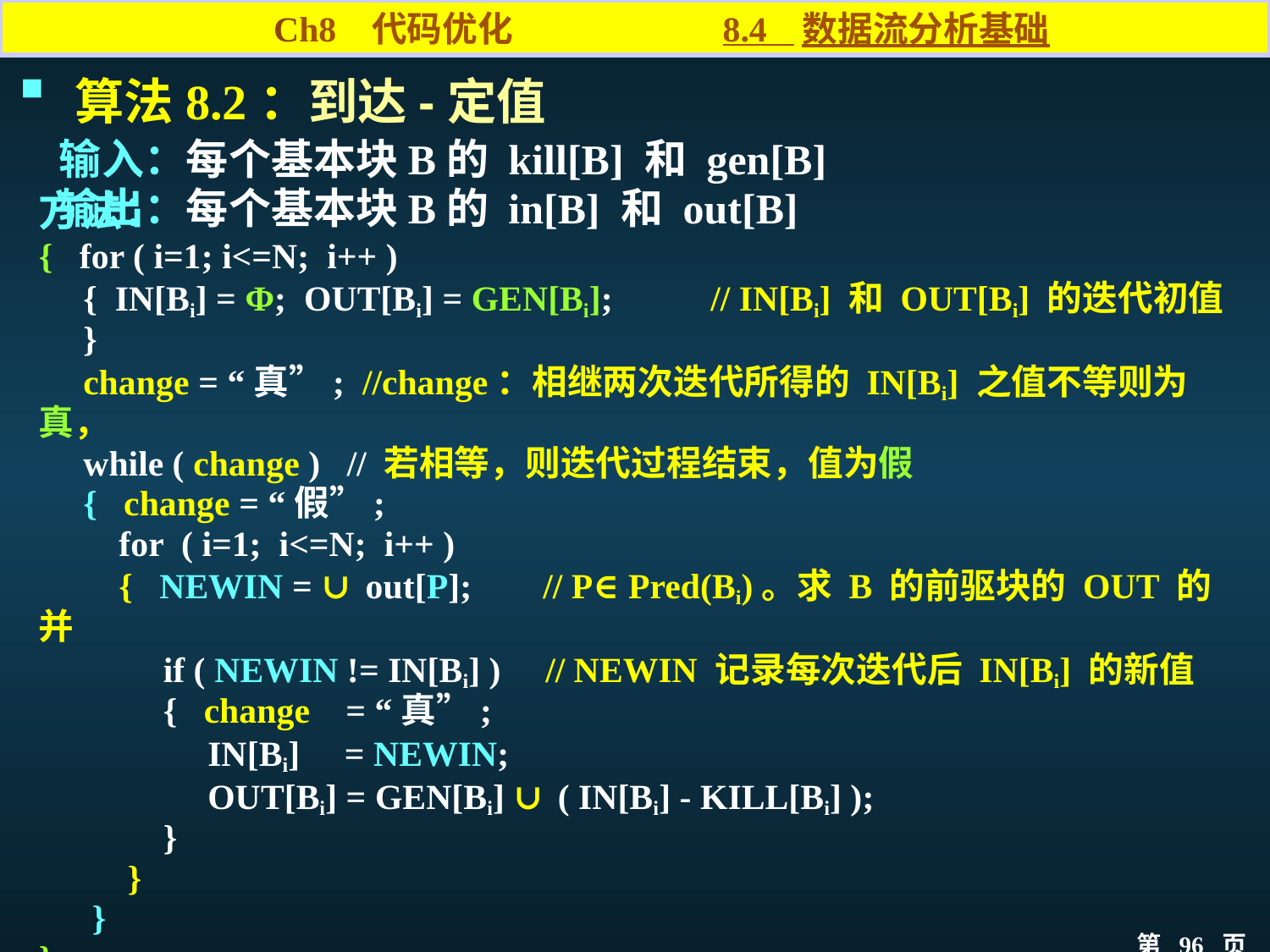

Ch8   代码优化                         8.4   数据流分析基础
 算法8.2：到达-定值
输入：每个基本块B的 kill[B] 和 gen[B]
输出：每个基本块B的 in[B] 和 out[B]
方法：
{   for ( i=1; i<=N;  i++ )
     {  IN[Bi] = Φ;  OUT[Bi] = GEN[Bi];           // IN[Bi] 和 OUT[Bi] 的迭代初值
     }
     change = “真”;  //change：相继两次迭代所得的 IN[Bi] 之值不等则为真，
     while ( change )   // 若相等，则迭代过程结束，值为假
     {   change = “假”;
         for  ( i=1;  i<=N;  i++ )
         {   NEWIN = ∪ out[P];        // P∈Pred(Bi)。求 B 的前驱块的 OUT 的并
              if ( NEWIN != IN[Bi] )     // NEWIN 记录每次迭代后 IN[Bi] 的新值
              {   change    = “真”;
                   IN[Bi]     = NEWIN;
                   OUT[Bi] = GEN[Bi] ∪ ( IN[Bi] - KILL[Bi] );
              }
          }
      }
}